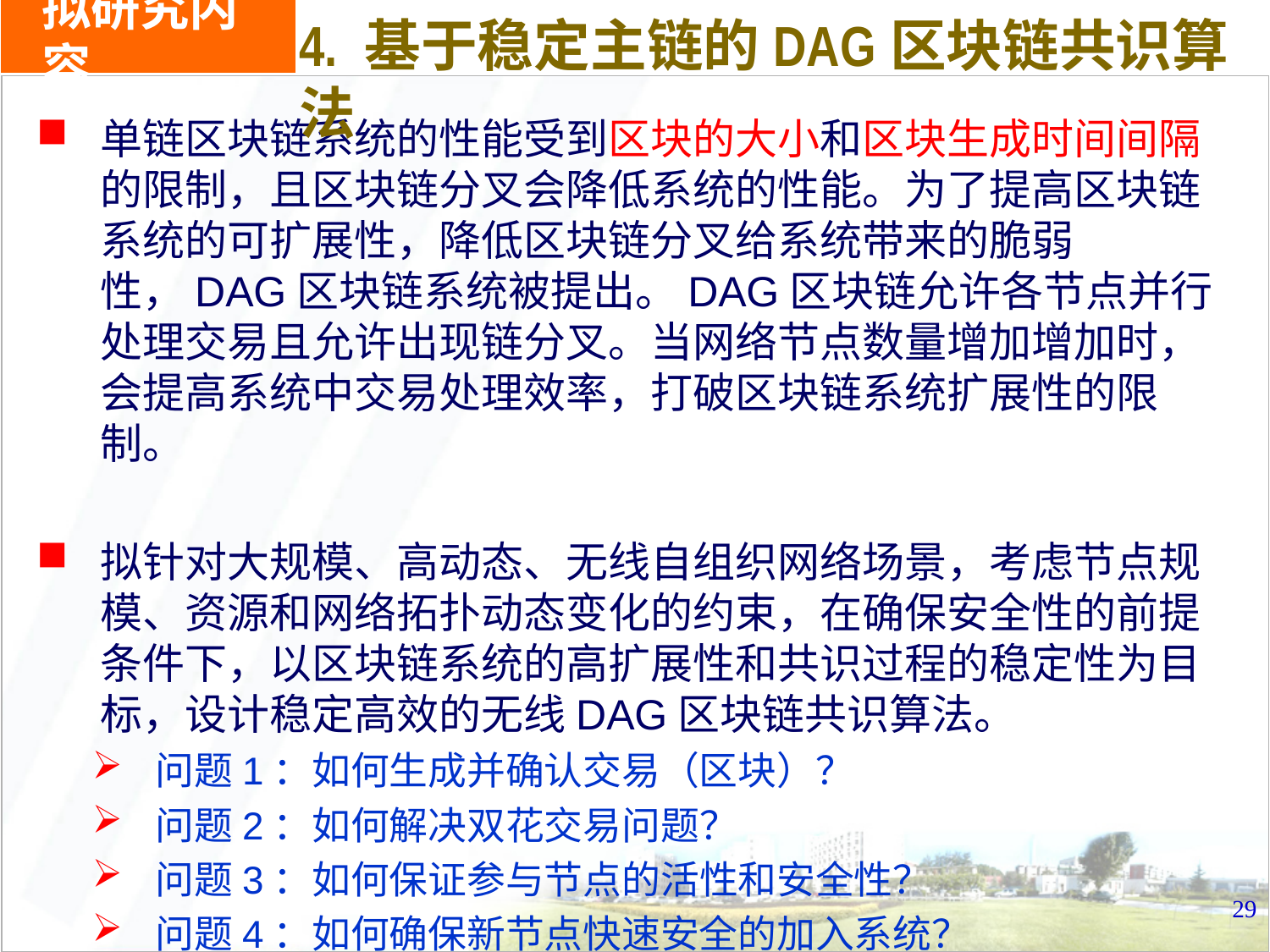

# 拟研究内容
4. 基于稳定主链的DAG区块链共识算法

单链区块链系统的性能受到区块的大小和区块生成时间间隔的限制，且区块链分叉会降低系统的性能。为了提高区块链系统的可扩展性，降低区块链分叉给系统带来的脆弱性，DAG区块链系统被提出。DAG区块链允许各节点并行处理交易且允许出现链分叉。当网络节点数量增加增加时，会提高系统中交易处理效率，打破区块链系统扩展性的限制。

拟针对大规模、高动态、无线自组织网络场景，考虑节点规模、资源和网络拓扑动态变化的约束，在确保安全性的前提条件下，以区块链系统的高扩展性和共识过程的稳定性为目标，设计稳定高效的无线DAG区块链共识算法。
问题1：如何生成并确认交易（区块）？
问题2：如何解决双花交易问题？
问题3：如何保证参与节点的活性和安全性？
问题4：如何确保新节点快速安全的加入系统？

29